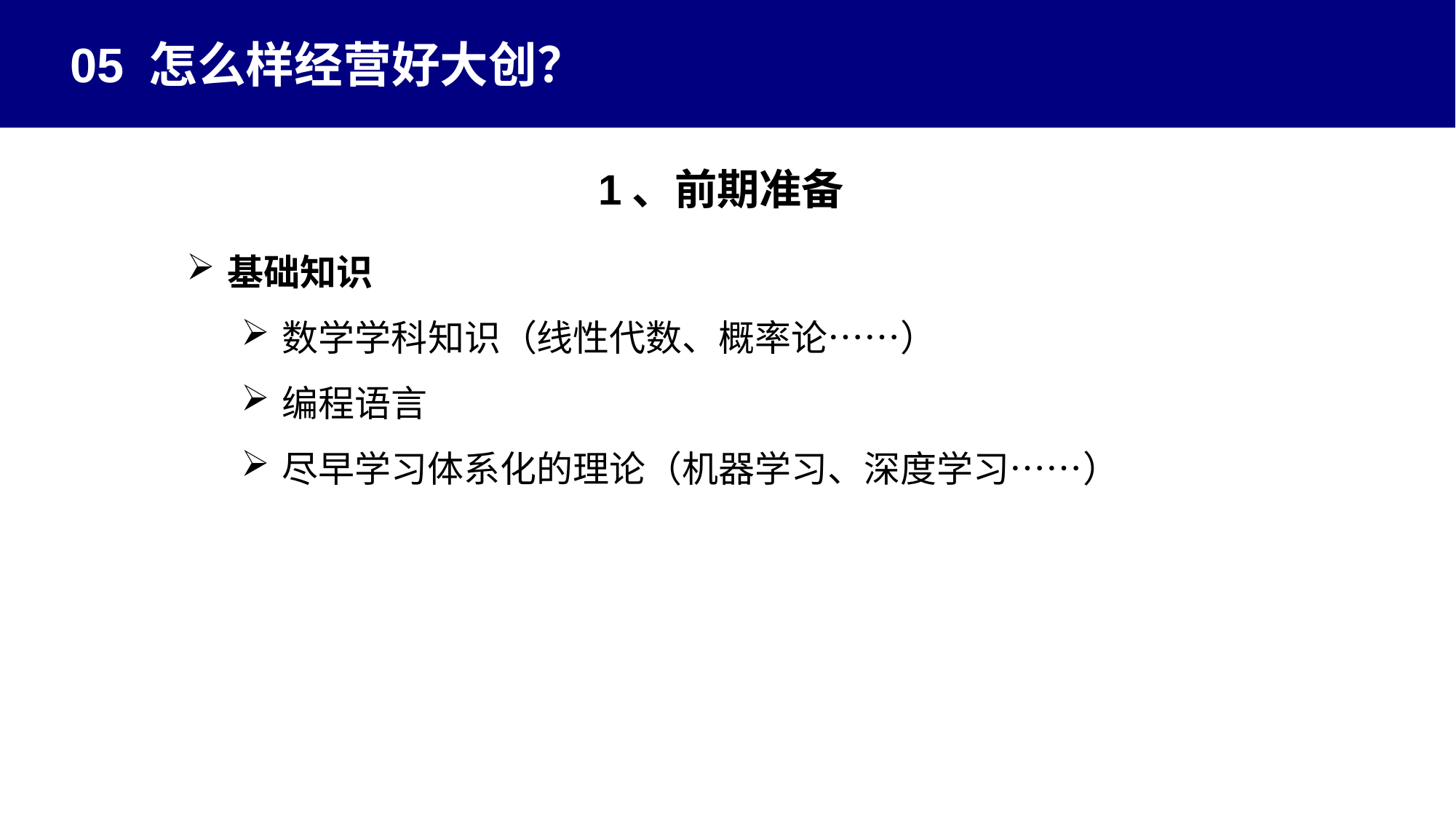

05 怎么样经营好大创？
1、前期准备
基础知识
数学学科知识（线性代数、概率论……）
编程语言
尽早学习体系化的理论（机器学习、深度学习……）
17